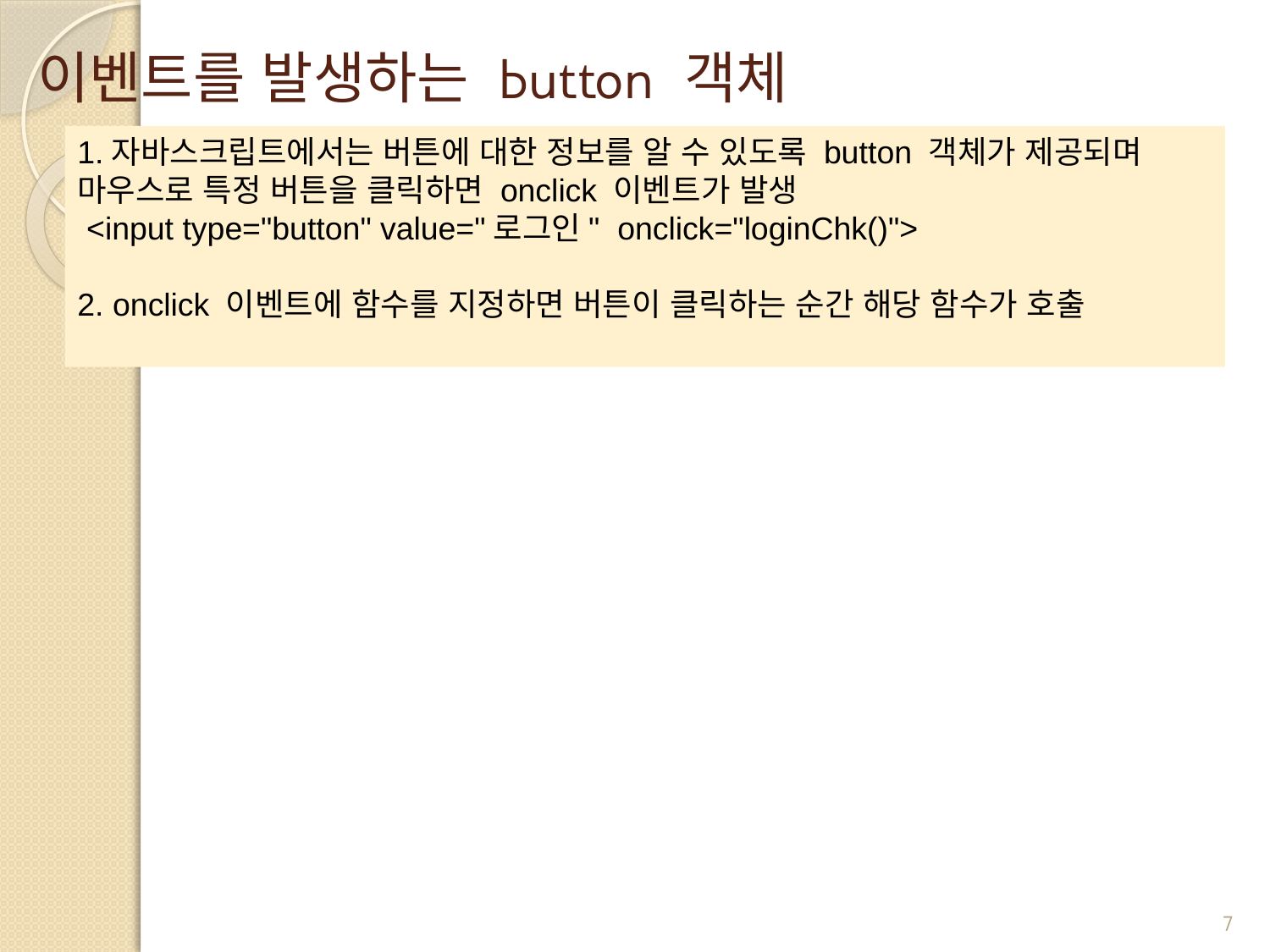

# 이벤트를 발생하는 button 객체
1.자바스크립트에서는 버튼에 대한 정보를 알 수 있도록 button 객체가 제공되며
마우스로 특정 버튼을 클릭하면 onclick 이벤트가 발생
 <input type="button" value="로그인"  onclick="loginChk()">

2. onclick 이벤트에 함수를 지정하면 버튼이 클릭하는 순간 해당 함수가 호출

7